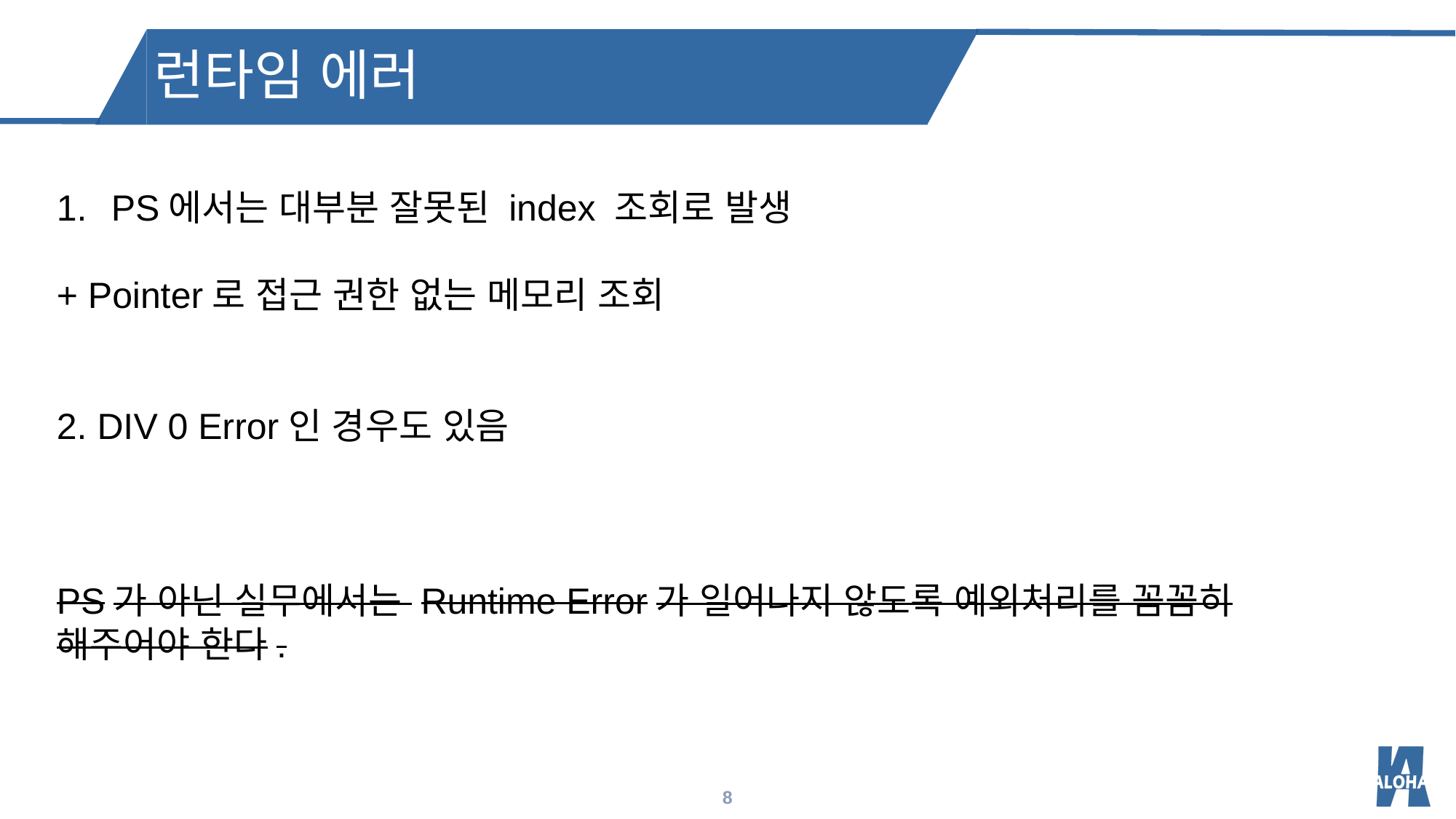

런타임 에러
PS에서는 대부분 잘못된 index 조회로 발생

+ Pointer로 접근 권한 없는 메모리 조회

2. DIV 0 Error인 경우도 있음

PS가 아닌 실무에서는 Runtime Error가 일어나지 않도록 예외처리를 꼼꼼히 해주어야 한다.
8